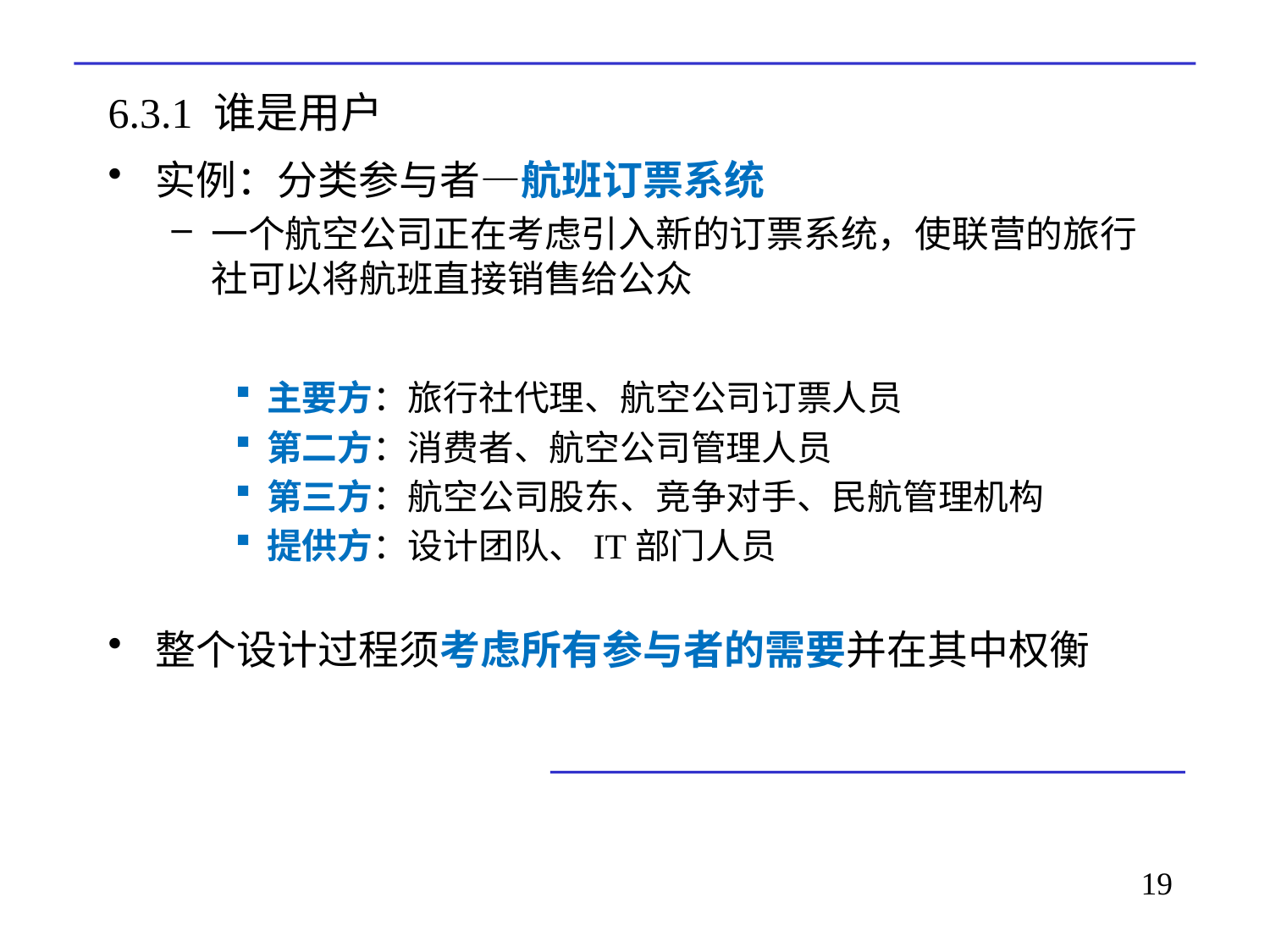

# 6.3.1 谁是用户
实例：分类参与者—航班订票系统
一个航空公司正在考虑引入新的订票系统，使联营的旅行社可以将航班直接销售给公众

主要方：旅行社代理、航空公司订票人员
第二方：消费者、航空公司管理人员
第三方：航空公司股东、竞争对手、民航管理机构
提供方：设计团队、IT部门人员

整个设计过程须考虑所有参与者的需要并在其中权衡
19